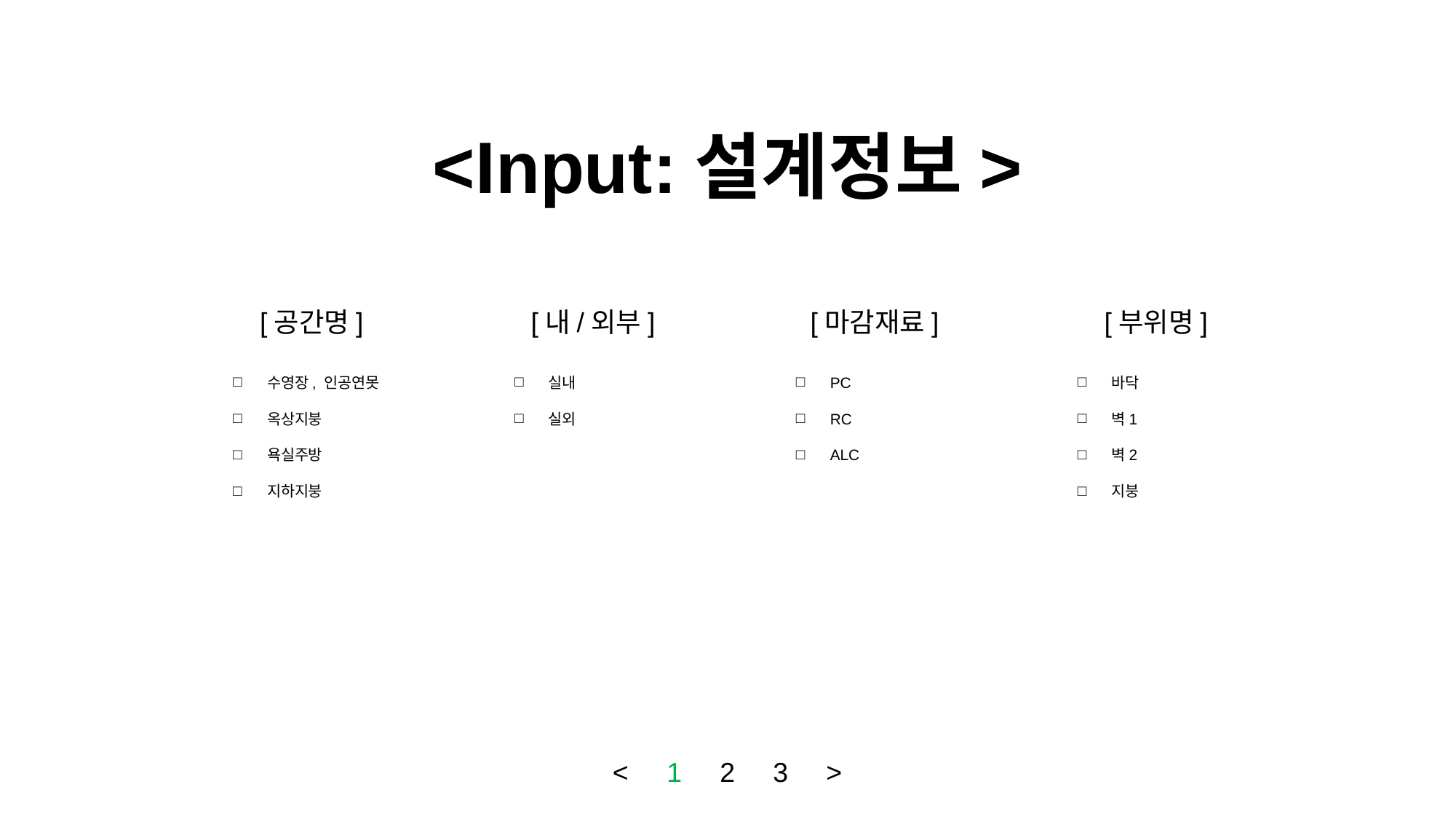

<Input:설계정보>
[공간명]
[내/외부]
[마감재료]
[부위명]
실내

실외
수영장, 인공연못

옥상지붕

욕실주방

지하지붕
PC

RC

ALC
바닥

벽1

벽2

지붕
<     1     2     3     >